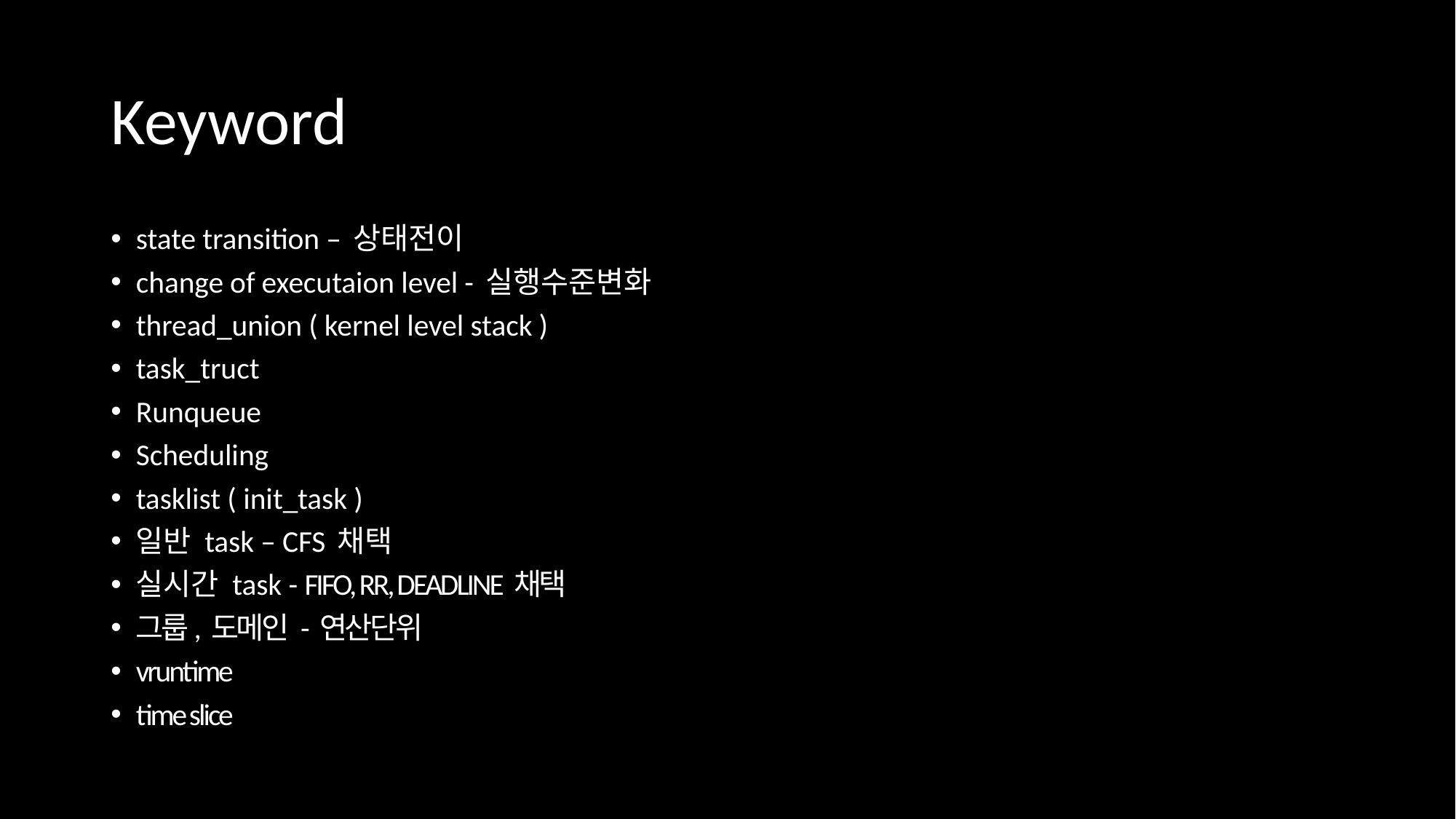

# Keyword
state transition – 상태전이
change of executaion level - 실행수준변화
thread_union ( kernel level stack )
task_truct
Runqueue
Scheduling
tasklist ( init_task )
일반 task – CFS 채택
실시간 task - FIFO, RR, DEADLINE 채택
그룹, 도메인 - 연산단위
vruntime
time slice